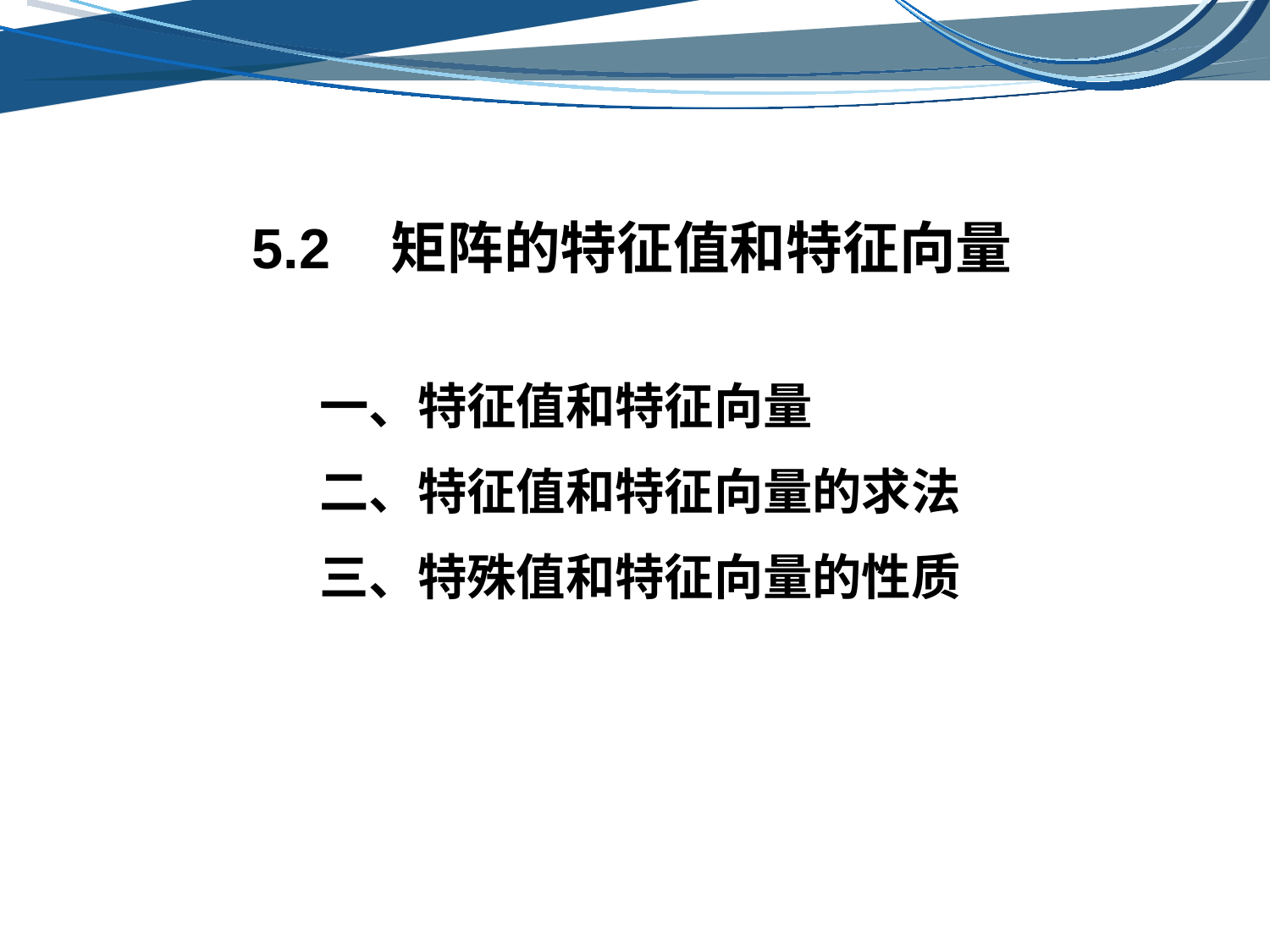

5.2   矩阵的特征值和特征向量
一、特征值和特征向量
二、特征值和特征向量的求法
三、特殊值和特征向量的性质